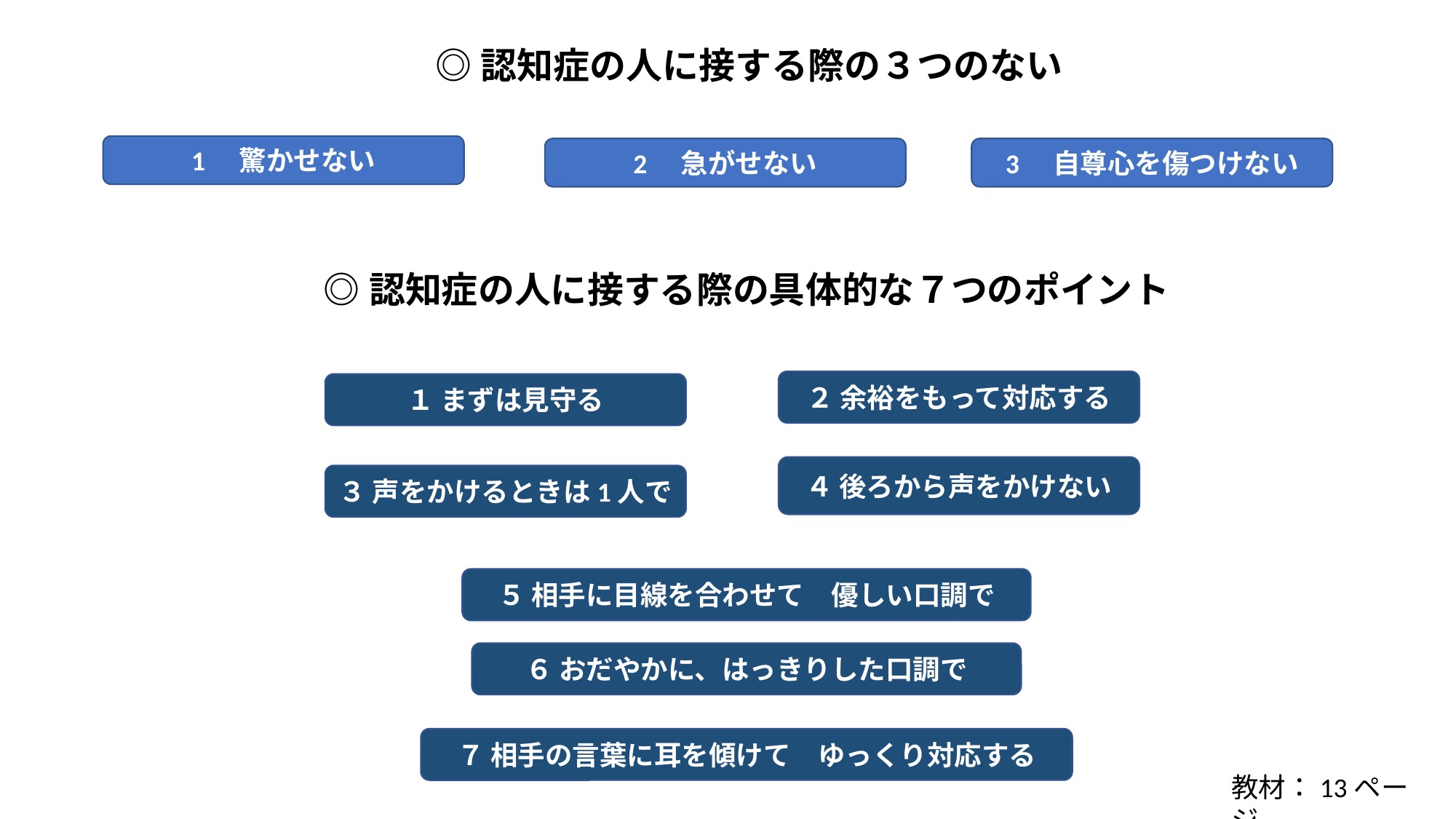

◎認知症の人に接する際の３つのない
1　驚かせない
3　自尊心を傷つけない
2　急がせない
◎認知症の人に接する際の具体的な７つのポイント
２ 余裕をもって対応する
１ まずは見守る
４ 後ろから声をかけない
３ 声をかけるときは1人で
５ 相手に目線を合わせて　優しい口調で
６ おだやかに、はっきりした口調で
７ 相手の言葉に耳を傾けて　ゆっくり対応する
教材：13ページ